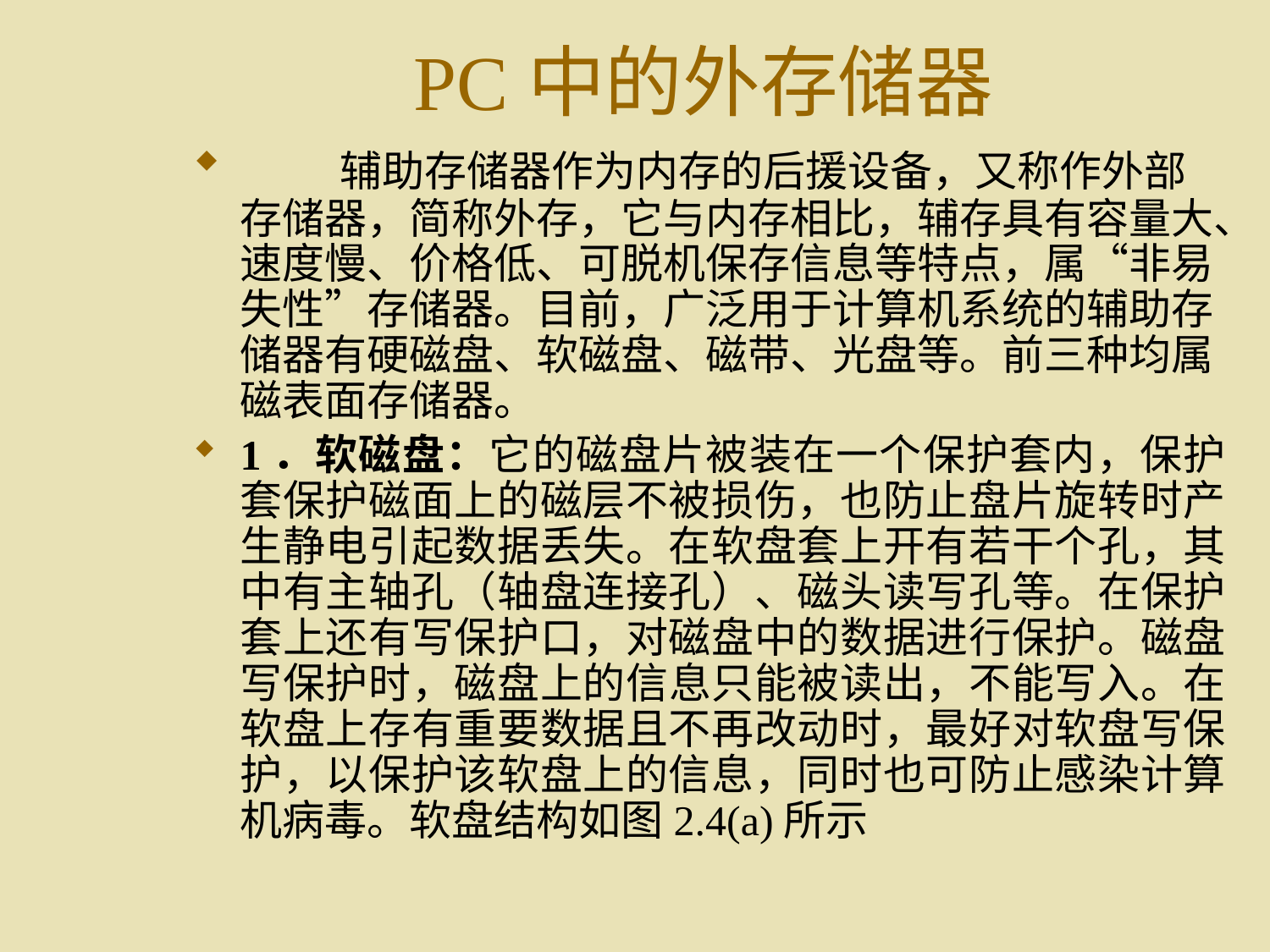

# PC中的外存储器
        辅助存储器作为内存的后援设备，又称作外部存储器，简称外存，它与内存相比，辅存具有容量大、速度慢、价格低、可脱机保存信息等特点，属“非易失性”存储器。目前，广泛用于计算机系统的辅助存储器有硬磁盘、软磁盘、磁带、光盘等。前三种均属磁表面存储器。
1．软磁盘：它的磁盘片被装在一个保护套内，保护套保护磁面上的磁层不被损伤，也防止盘片旋转时产生静电引起数据丢失。在软盘套上开有若干个孔，其中有主轴孔（轴盘连接孔）、磁头读写孔等。在保护套上还有写保护口，对磁盘中的数据进行保护。磁盘写保护时，磁盘上的信息只能被读出，不能写入。在软盘上存有重要数据且不再改动时，最好对软盘写保护，以保护该软盘上的信息，同时也可防止感染计算机病毒。软盘结构如图2.4(a)所示